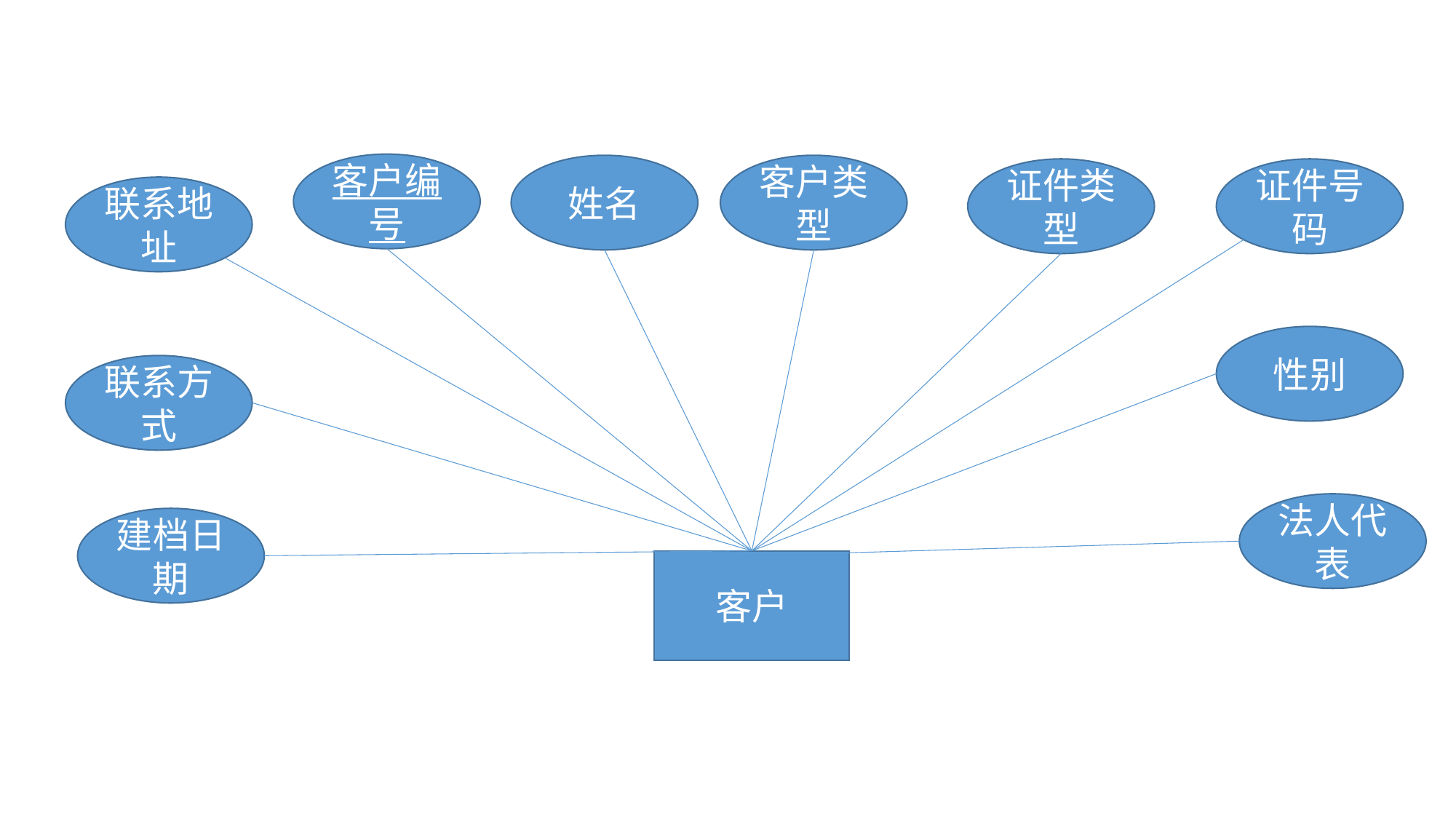

客户编号
姓名
客户类型
证件类型
证件号码
联系地址
性别
联系方式
法人代表
建档日期
客户